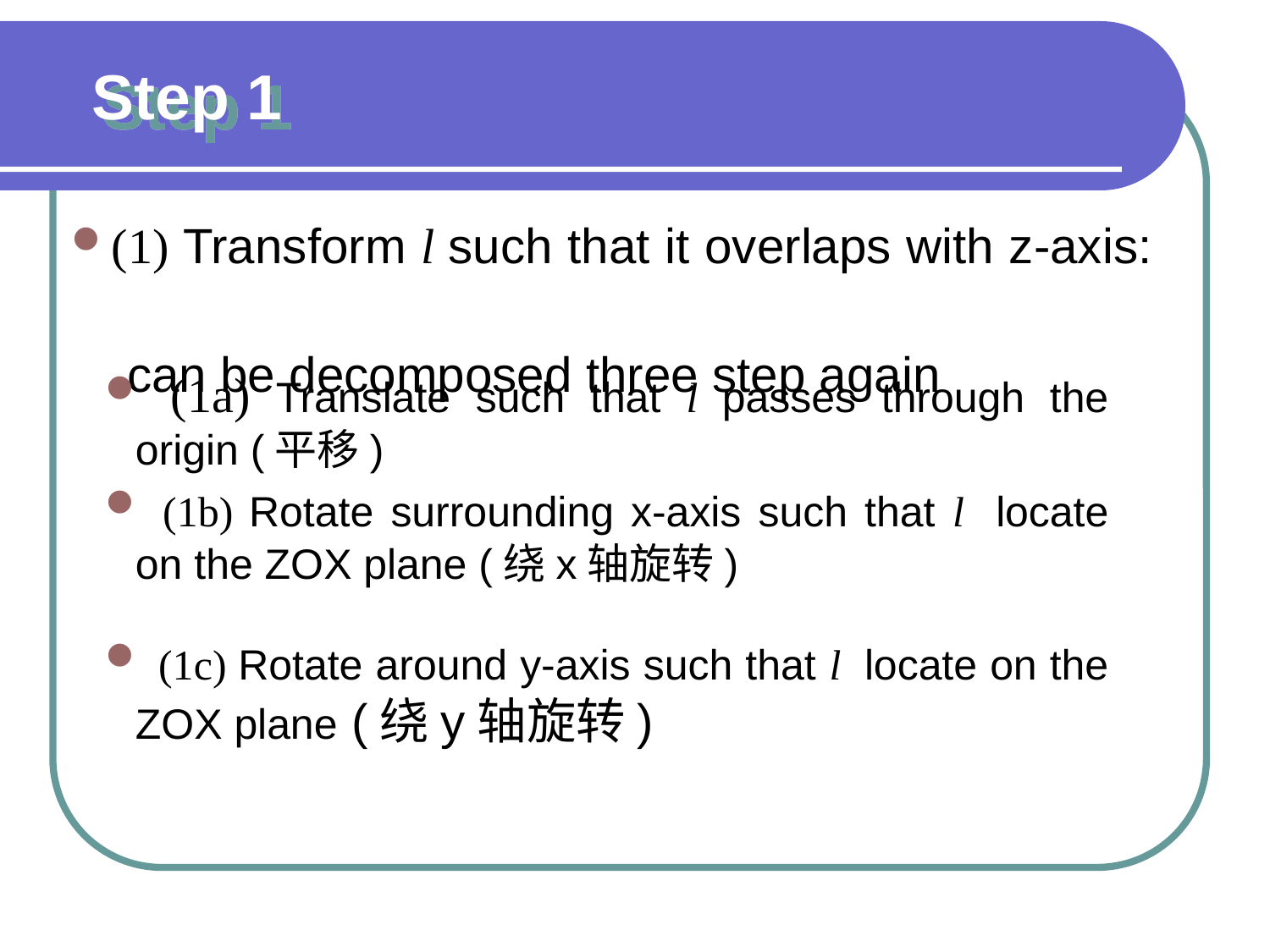

Step 1

(1) Transform l such that it overlaps with z-axis:
    can be decomposed three step again
 (1a) Translate such that l passes through the origin (平移)

 (1b) Rotate surrounding x-axis such that l  locate on the ZOX plane (绕x轴旋转)
 (1c) Rotate around y-axis such that l  locate on the ZOX plane (绕y轴旋转)